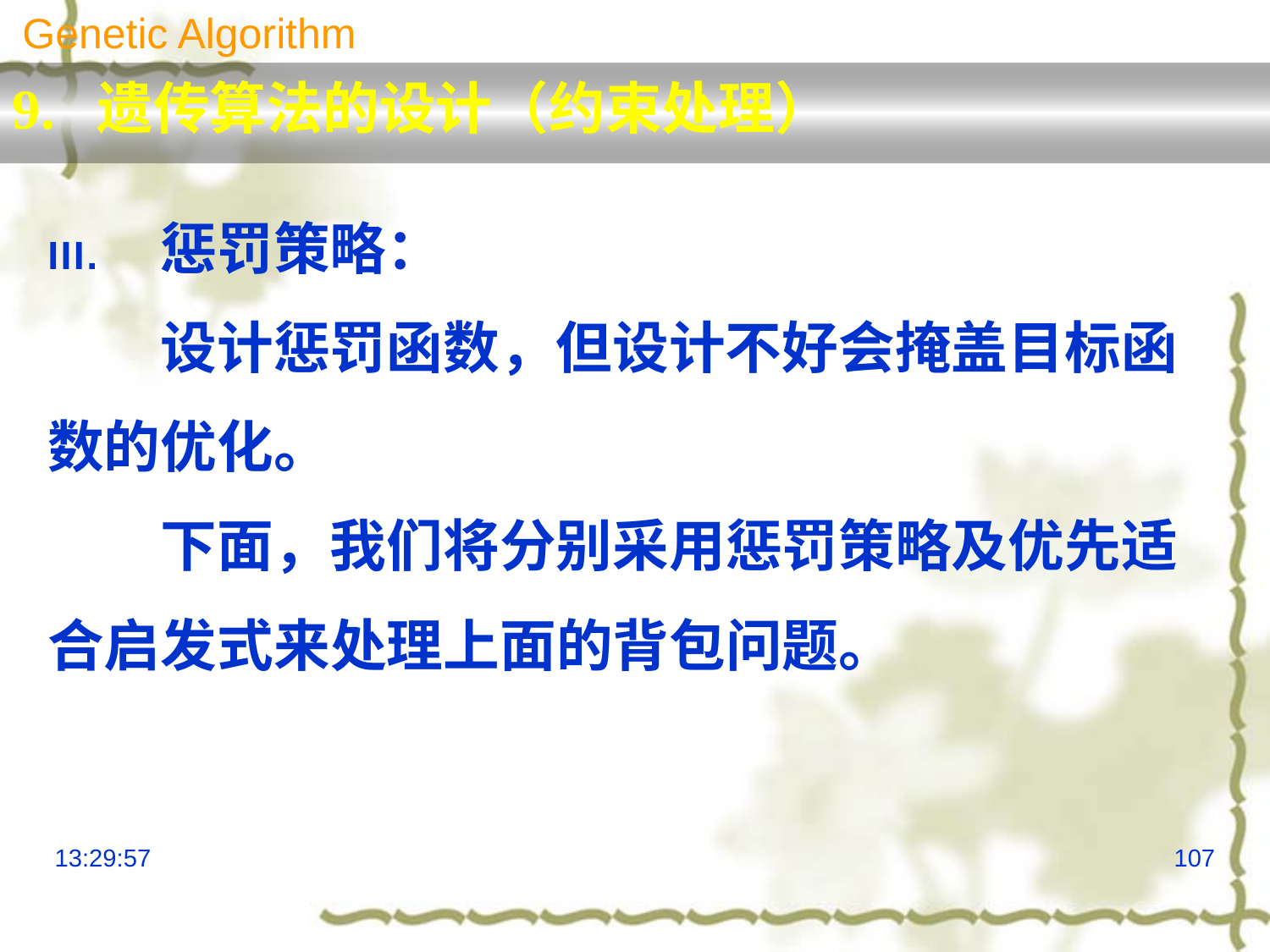

Genetic Algorithm
9.  遗传算法的设计（约束处理）
惩罚策略：
	设计惩罚函数，但设计不好会掩盖目标函
数的优化。
	下面，我们将分别采用惩罚策略及优先适
合启发式来处理上面的背包问题。
13:29:57
107